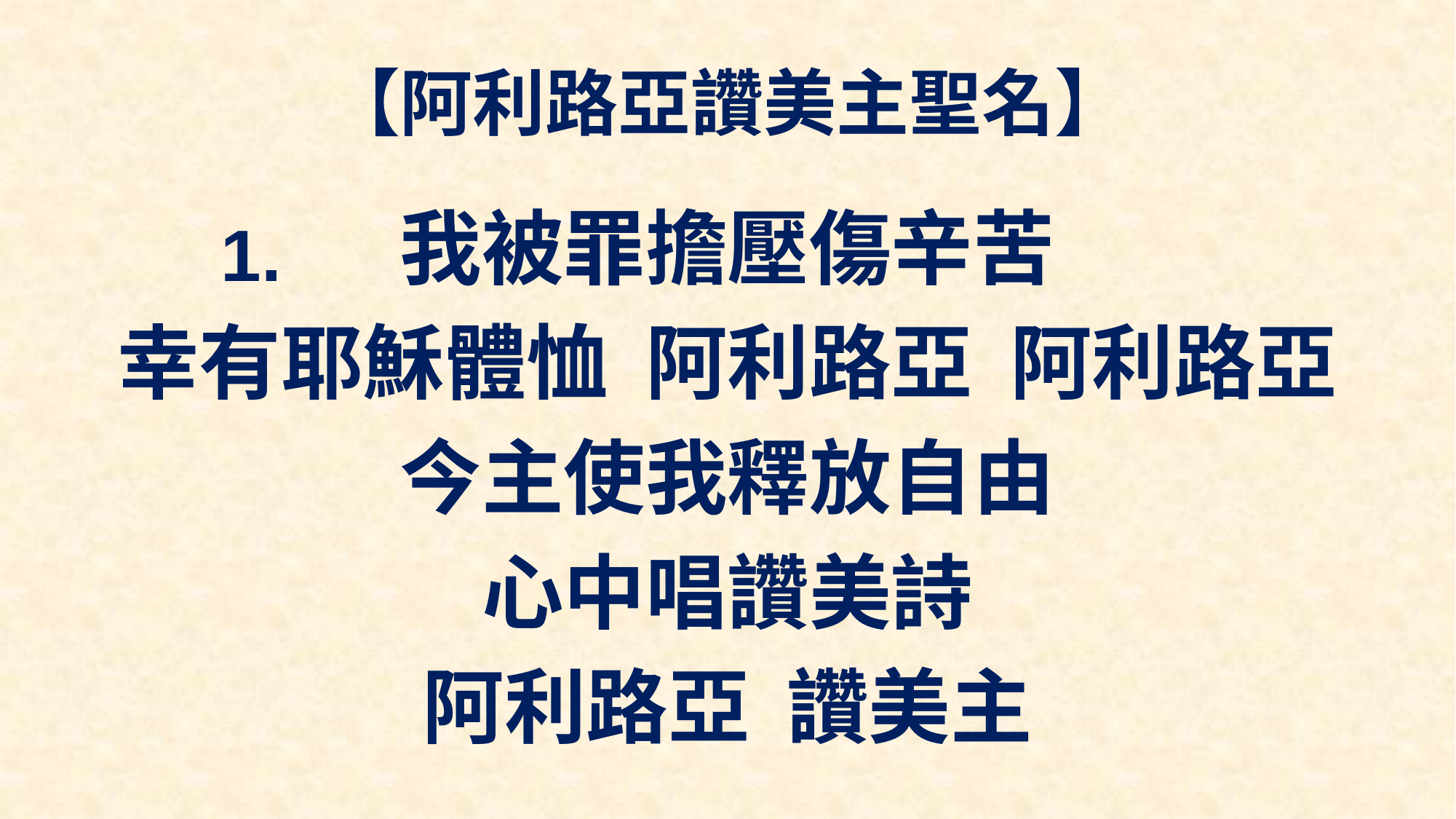

# 【阿利路亞讚美主聖名】
我被罪擔壓傷辛苦
幸有耶穌體恤  阿利路亞  阿利路亞
今主使我釋放自由
心中唱讚美詩
阿利路亞  讚美主
1.